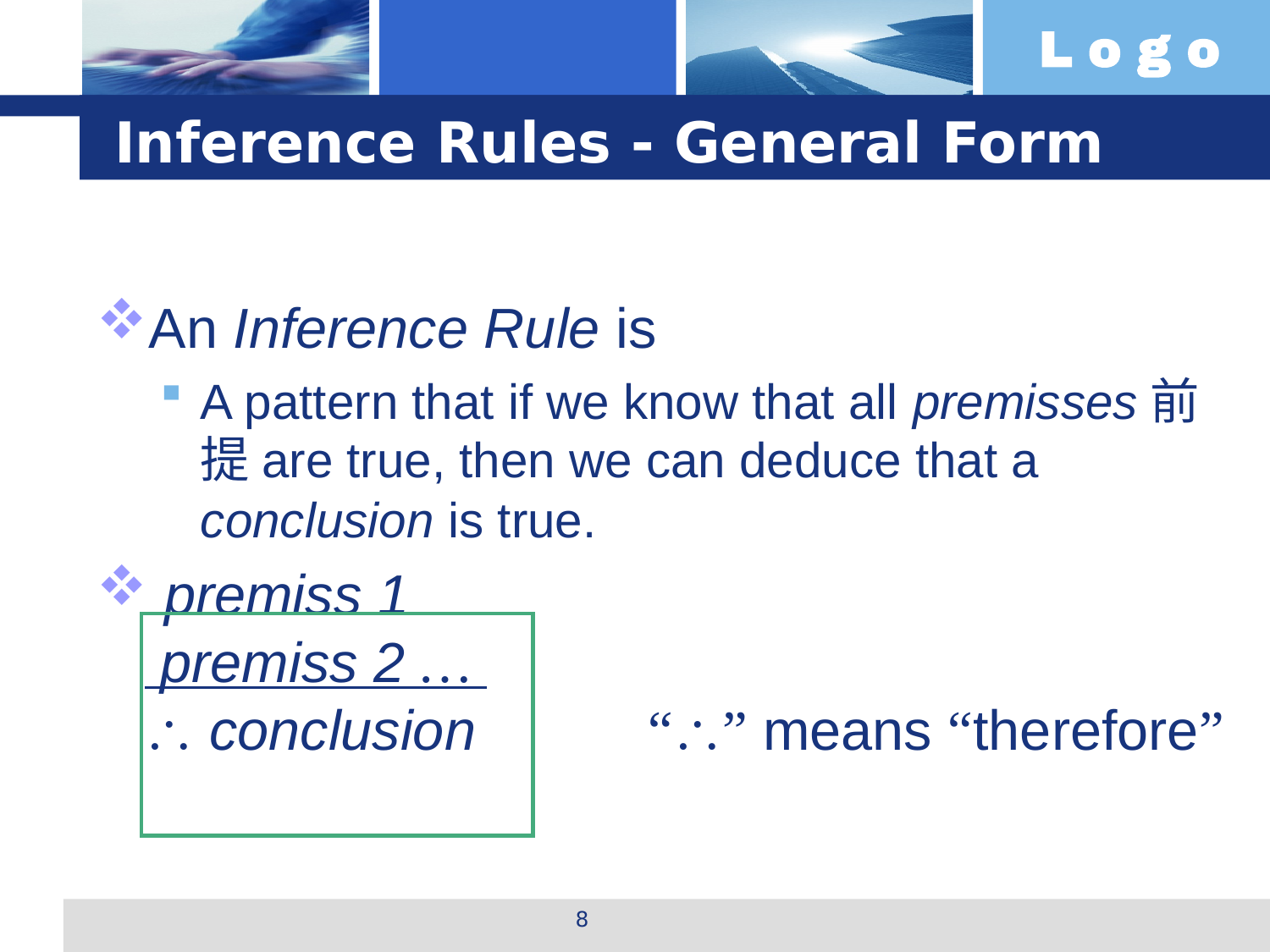

# Inference Rules - General Form
An Inference Rule is
A pattern that if we know that all premisses前提are true, then we can deduce that a conclusion is true.
 premiss 1
 premiss 2 …
∴ conclusion           “∴” means “therefore”

8